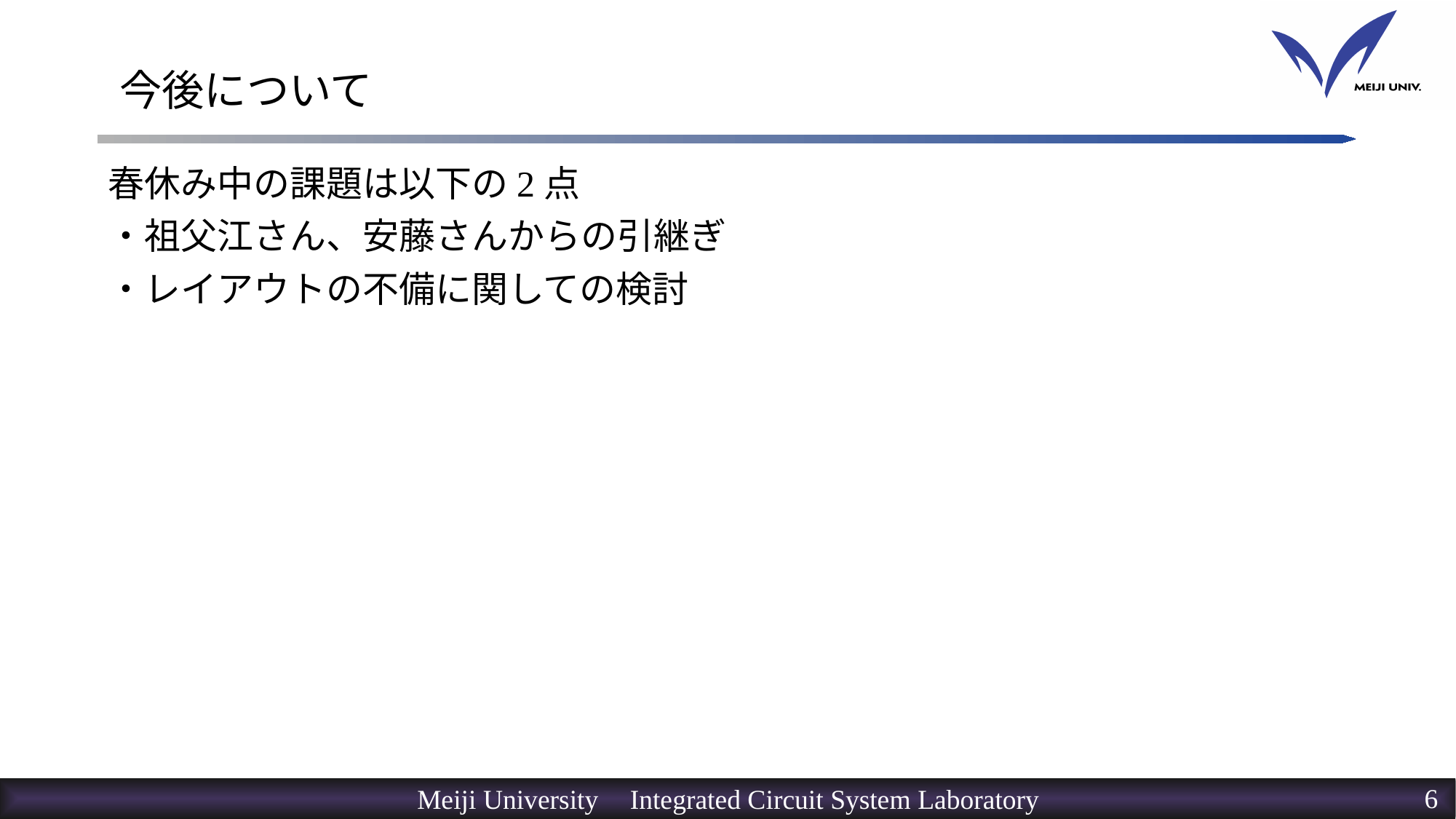

# 今後について
春休み中の課題は以下の2点
・祖父江さん、安藤さんからの引継ぎ
・レイアウトの不備に関しての検討